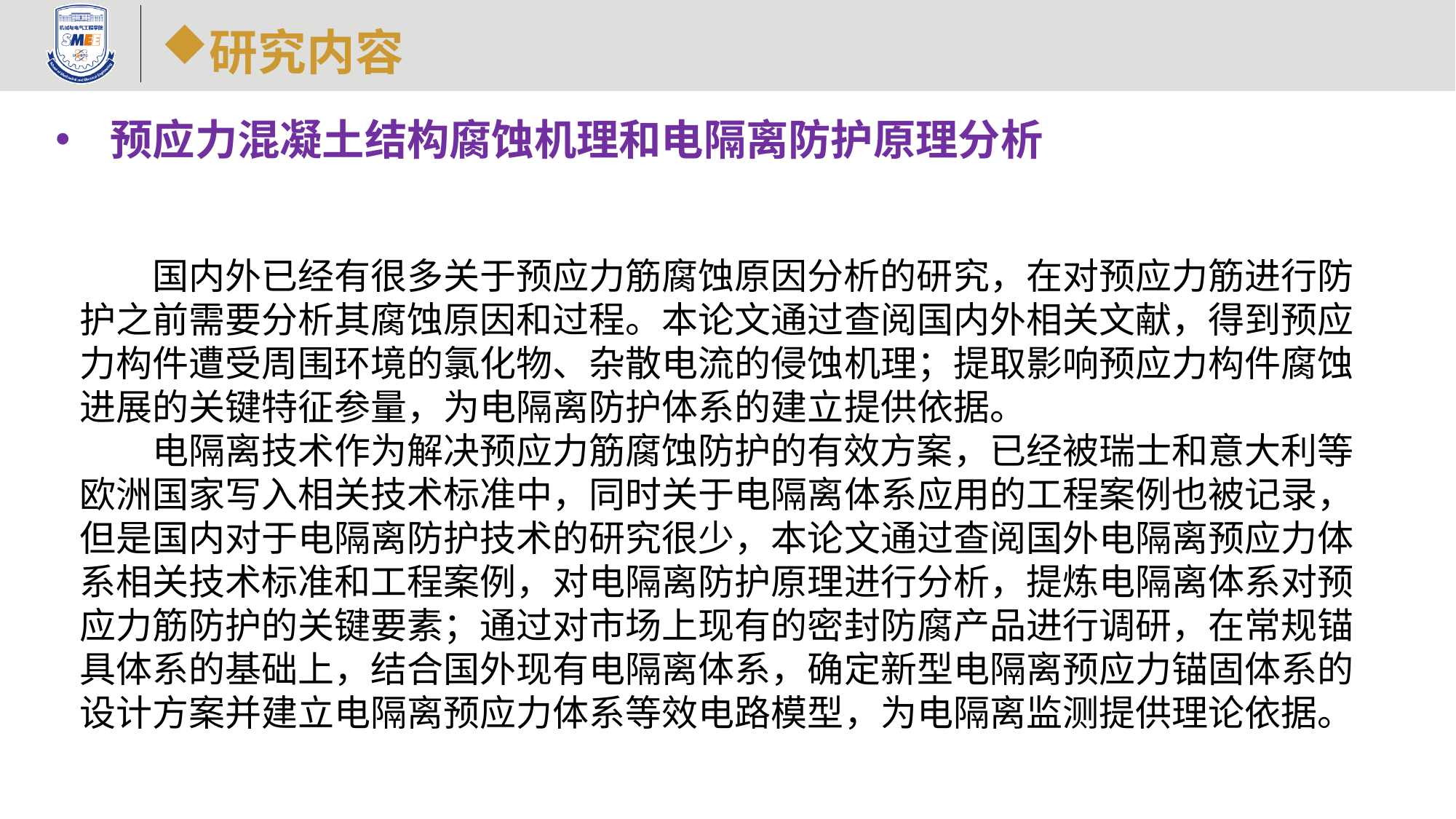

研究内容
预应力混凝土结构腐蚀机理和电隔离防护原理分析
国内外已经有很多关于预应力筋腐蚀原因分析的研究，在对预应力筋进行防护之前需要分析其腐蚀原因和过程。本论文通过查阅国内外相关文献，得到预应力构件遭受周围环境的氯化物、杂散电流的侵蚀机理；提取影响预应力构件腐蚀进展的关键特征参量，为电隔离防护体系的建立提供依据。
电隔离技术作为解决预应力筋腐蚀防护的有效方案，已经被瑞士和意大利等欧洲国家写入相关技术标准中，同时关于电隔离体系应用的工程案例也被记录，但是国内对于电隔离防护技术的研究很少，本论文通过查阅国外电隔离预应力体系相关技术标准和工程案例，对电隔离防护原理进行分析，提炼电隔离体系对预应力筋防护的关键要素；通过对市场上现有的密封防腐产品进行调研，在常规锚具体系的基础上，结合国外现有电隔离体系，确定新型电隔离预应力锚固体系的设计方案并建立电隔离预应力体系等效电路模型，为电隔离监测提供理论依据。